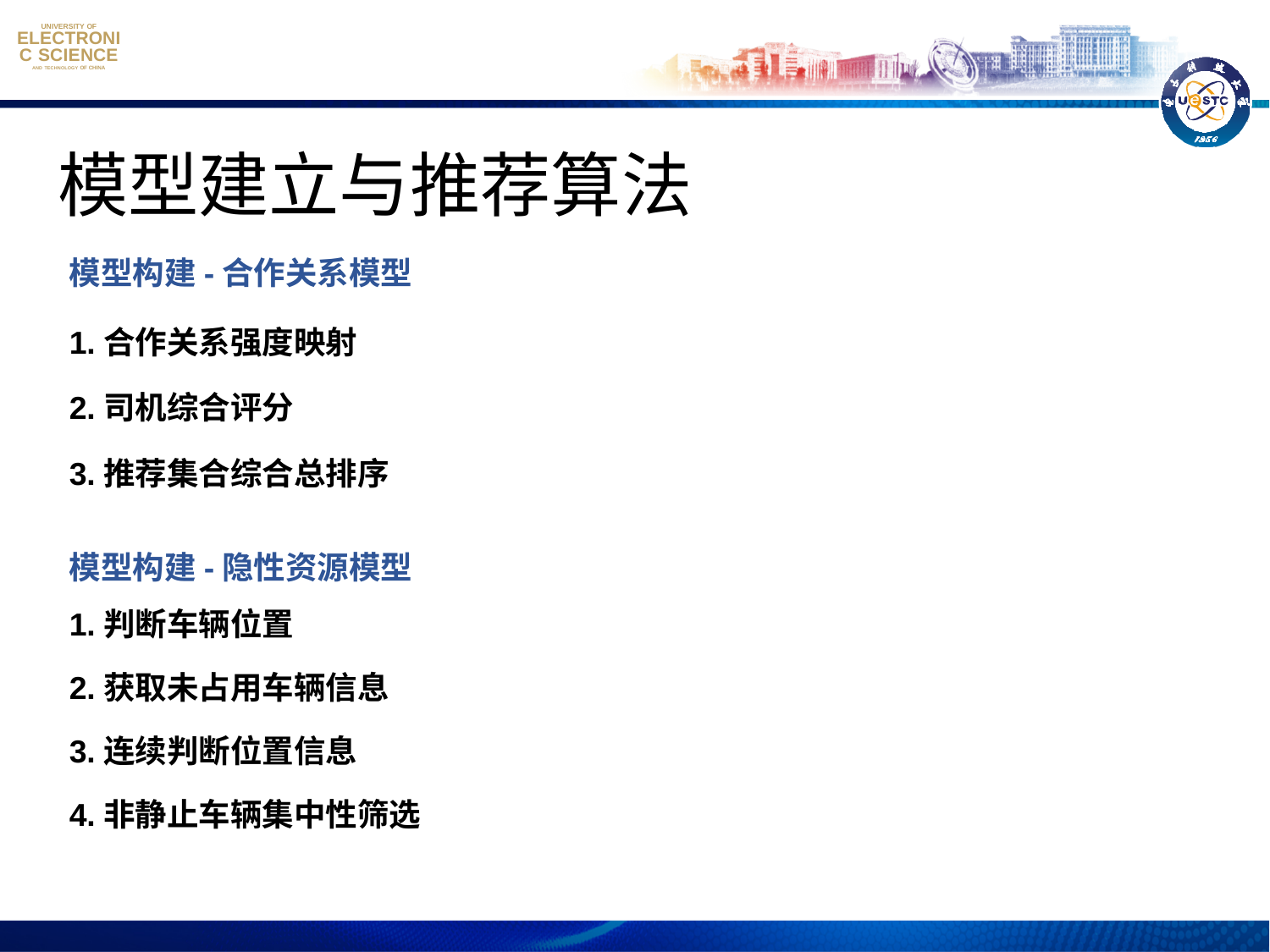

模型建立与推荐算法
模型构建-合作关系模型
1.合作关系强度映射
2.司机综合评分
3.推荐集合综合总排序

模型构建-隐性资源模型
1.判断车辆位置
2.获取未占用车辆信息
3.连续判断位置信息
4.非静止车辆集中性筛选